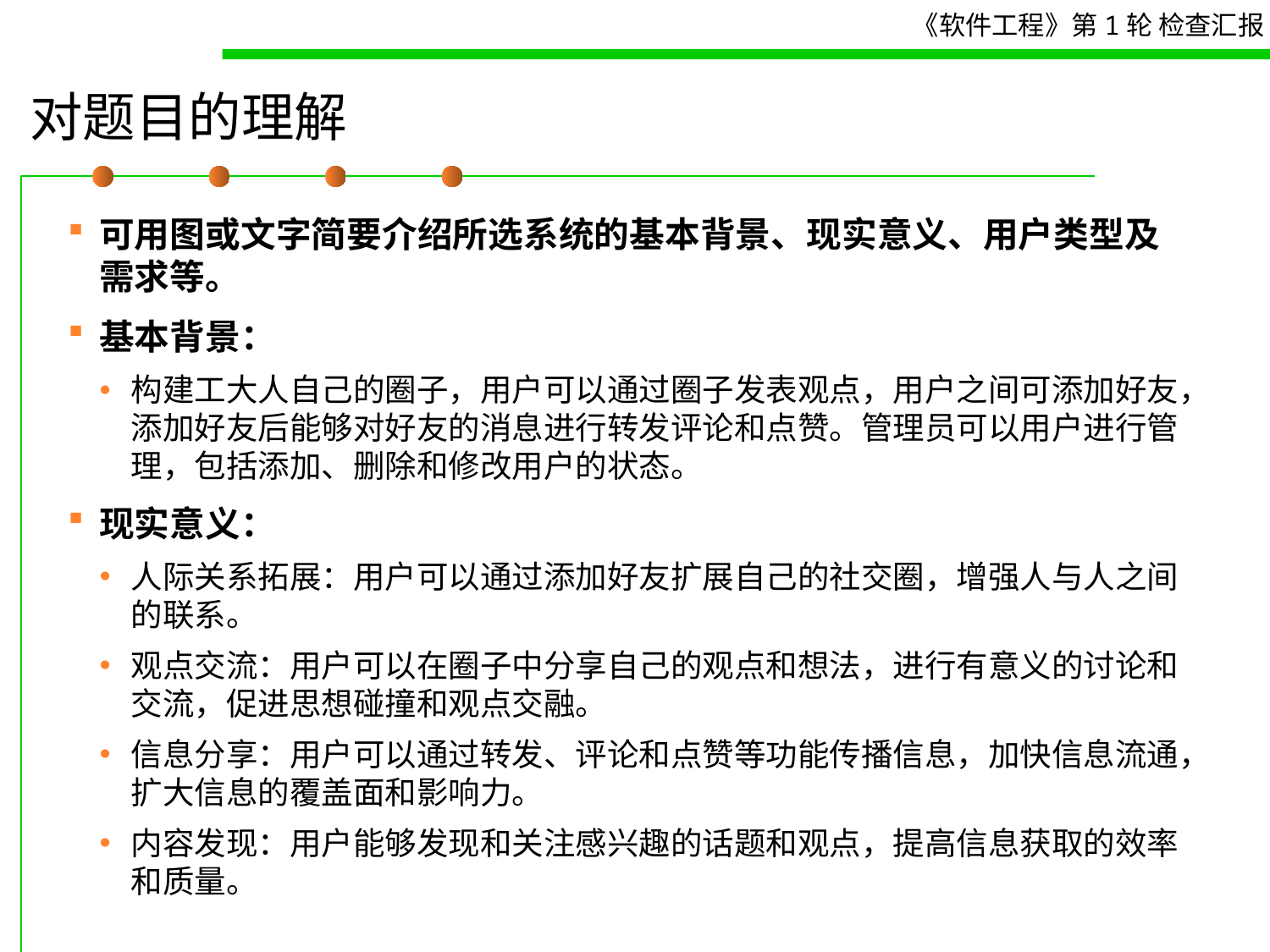

# 对题目的理解
可用图或文字简要介绍所选系统的基本背景、现实意义、用户类型及需求等。
基本背景：
构建工大人自己的圈子，用户可以通过圈子发表观点，用户之间可添加好友，添加好友后能够对好友的消息进行转发评论和点赞。管理员可以用户进行管理，包括添加、删除和修改用户的状态。
现实意义：
人际关系拓展：用户可以通过添加好友扩展自己的社交圈，增强人与人之间的联系。
观点交流：用户可以在圈子中分享自己的观点和想法，进行有意义的讨论和交流，促进思想碰撞和观点交融。
信息分享：用户可以通过转发、评论和点赞等功能传播信息，加快信息流通，扩大信息的覆盖面和影响力。
内容发现：用户能够发现和关注感兴趣的话题和观点，提高信息获取的效率和质量。